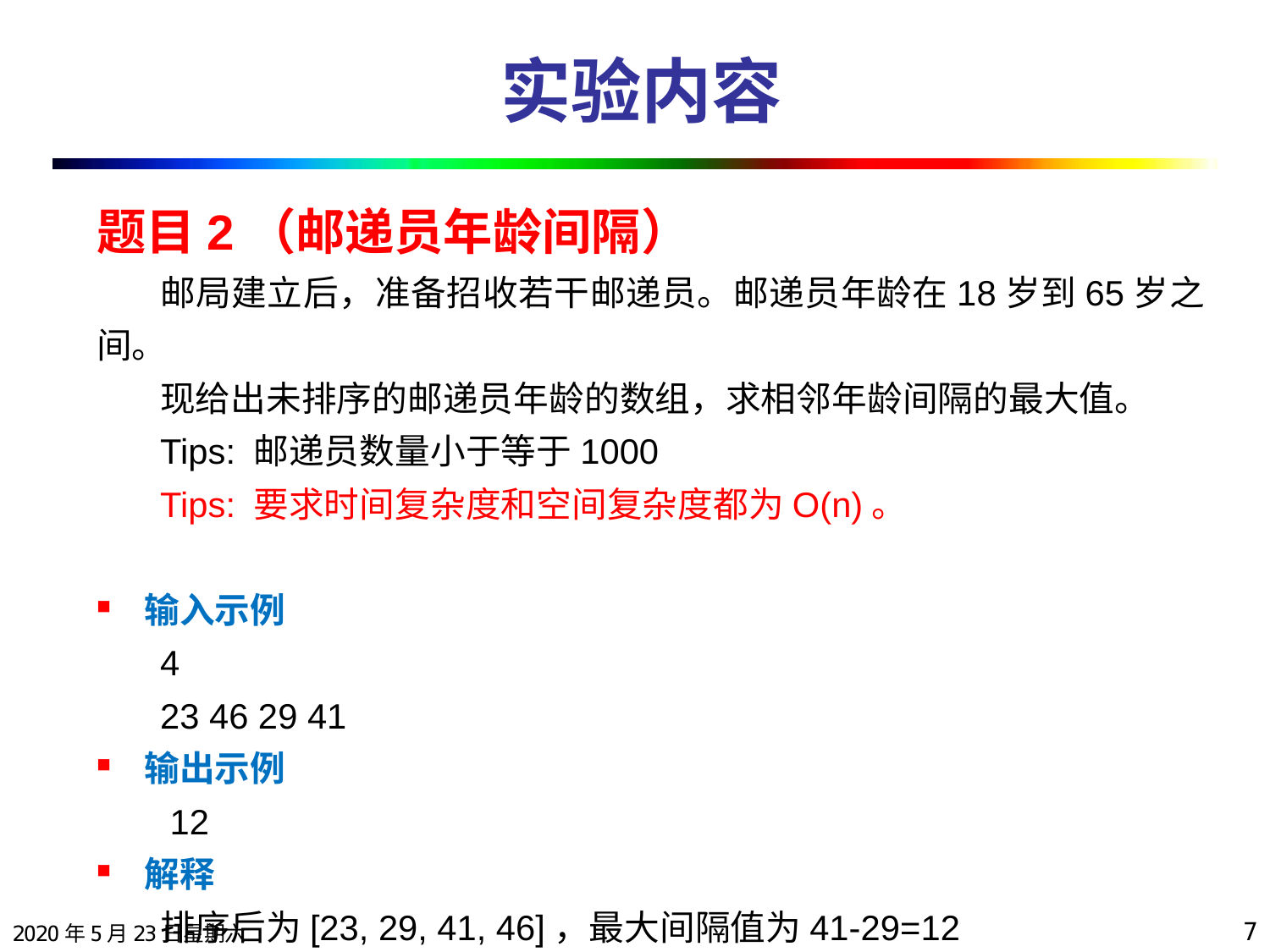

# 实验内容
题目2（邮递员年龄间隔）
邮局建立后，准备招收若干邮递员。邮递员年龄在18岁到65岁之间。
现给出未排序的邮递员年龄的数组，求相邻年龄间隔的最大值。
Tips: 邮递员数量小于等于1000
Tips: 要求时间复杂度和空间复杂度都为O(n)。

输入示例
4
23 46 29 41
输出示例
 12
解释
排序后为[23, 29, 41, 46]，最大间隔值为41-29=12
2020年5月23日星期六
7